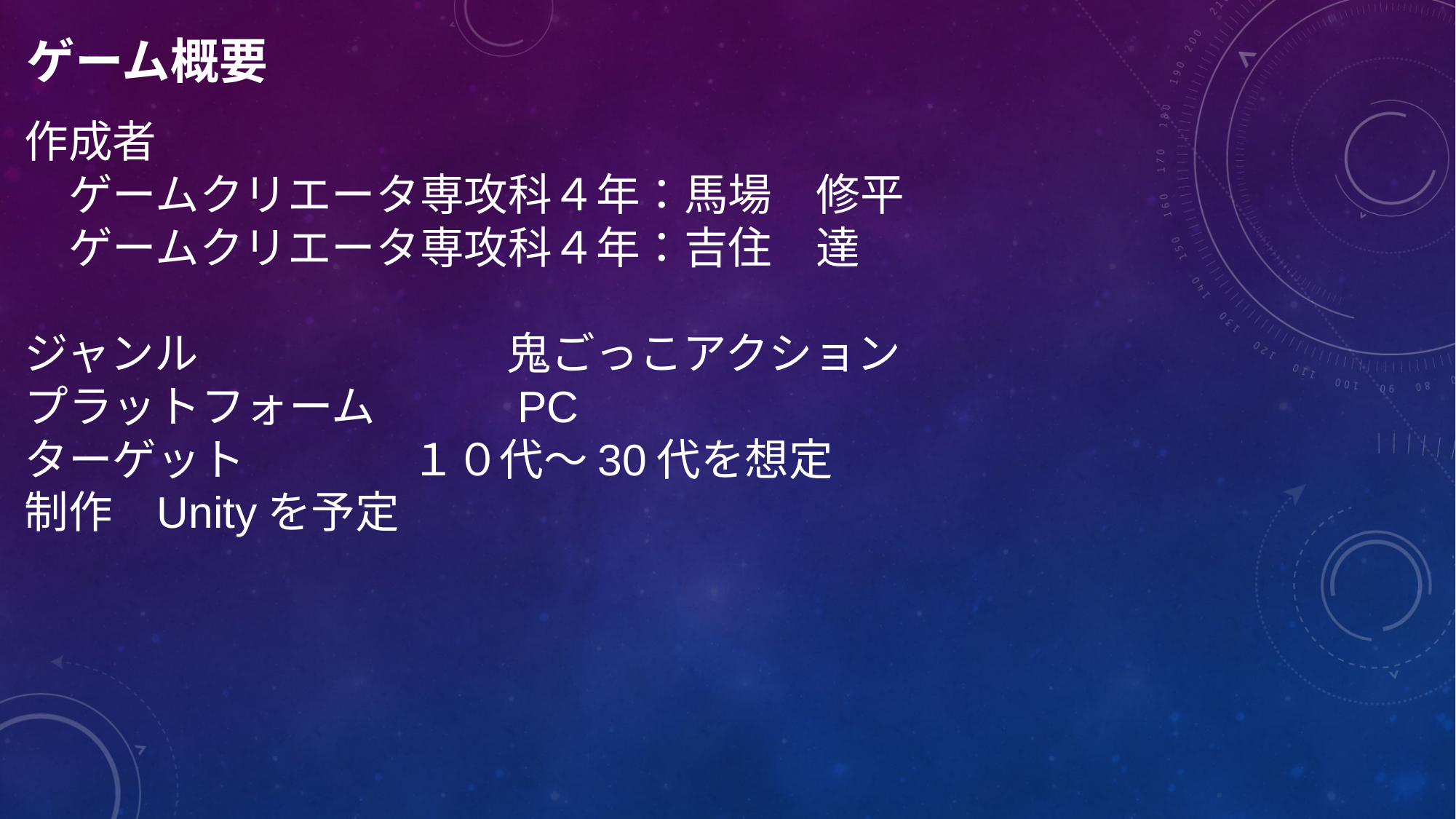

ゲーム概要
# 作成者 　ゲームクリエータ専攻科４年：馬場　修平 　ゲームクリエータ専攻科４年：吉住　達 ジャンル　　　　　　　鬼ごっこアクション プラットフォーム　　　PC ターゲット                 １０代～30代を想定 制作							  Unityを予定